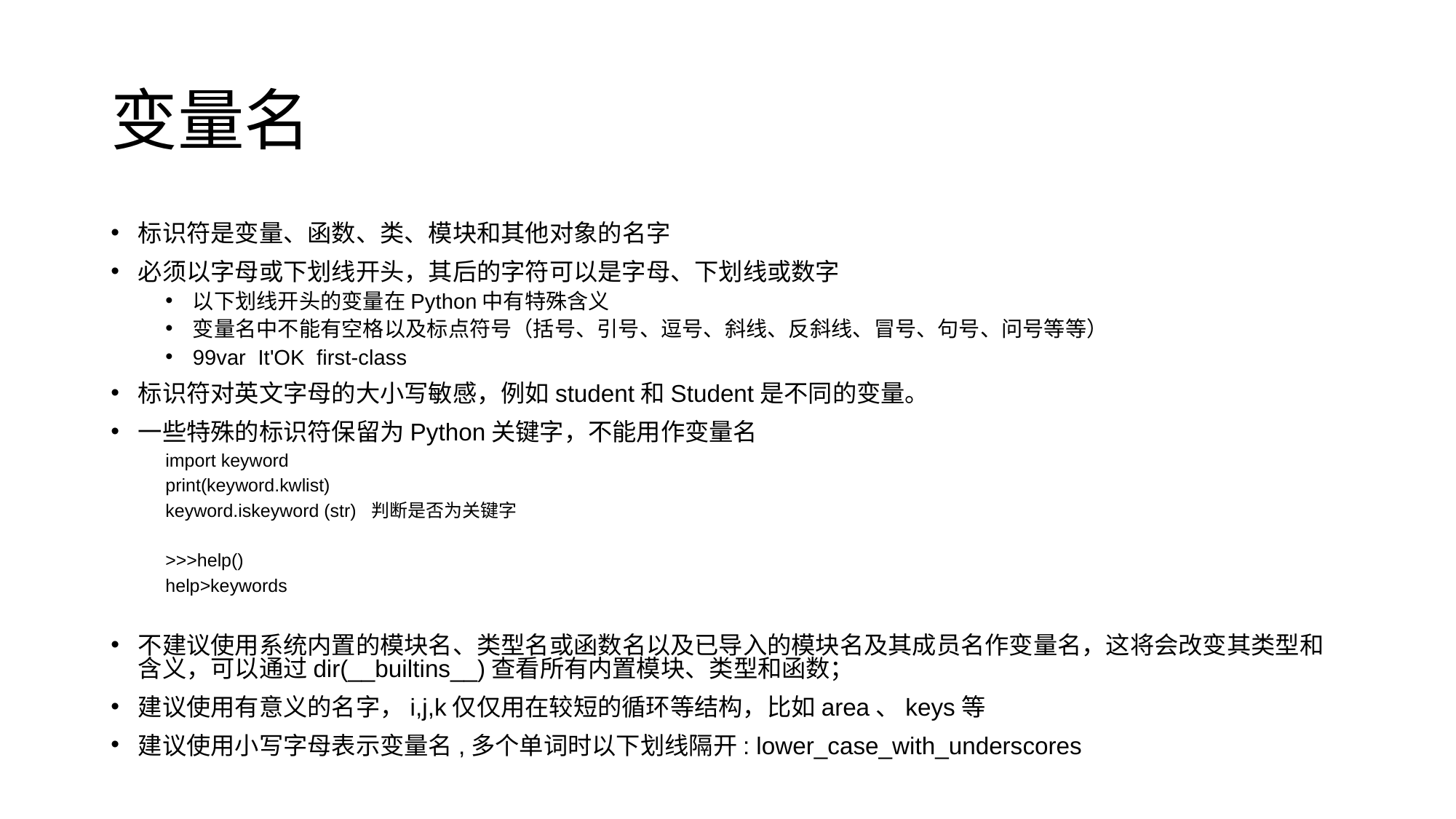

# 变量名
标识符是变量、函数、类、模块和其他对象的名字
必须以字母或下划线开头，其后的字符可以是字母、下划线或数字
以下划线开头的变量在Python中有特殊含义
变量名中不能有空格以及标点符号（括号、引号、逗号、斜线、反斜线、冒号、句号、问号等等）
99var  It'OK  first-class
标识符对英文字母的大小写敏感，例如student和Student是不同的变量。
一些特殊的标识符保留为Python关键字，不能用作变量名
import keyword
print(keyword.kwlist)
keyword.iskeyword (str)  判断是否为关键字

>>>help()
help>keywords

不建议使用系统内置的模块名、类型名或函数名以及已导入的模块名及其成员名作变量名，这将会改变其类型和含义，可以通过dir(__builtins__)查看所有内置模块、类型和函数；
建议使用有意义的名字，i,j,k仅仅用在较短的循环等结构，比如area、keys等
建议使用小写字母表示变量名,多个单词时以下划线隔开: lower_case_with_underscores